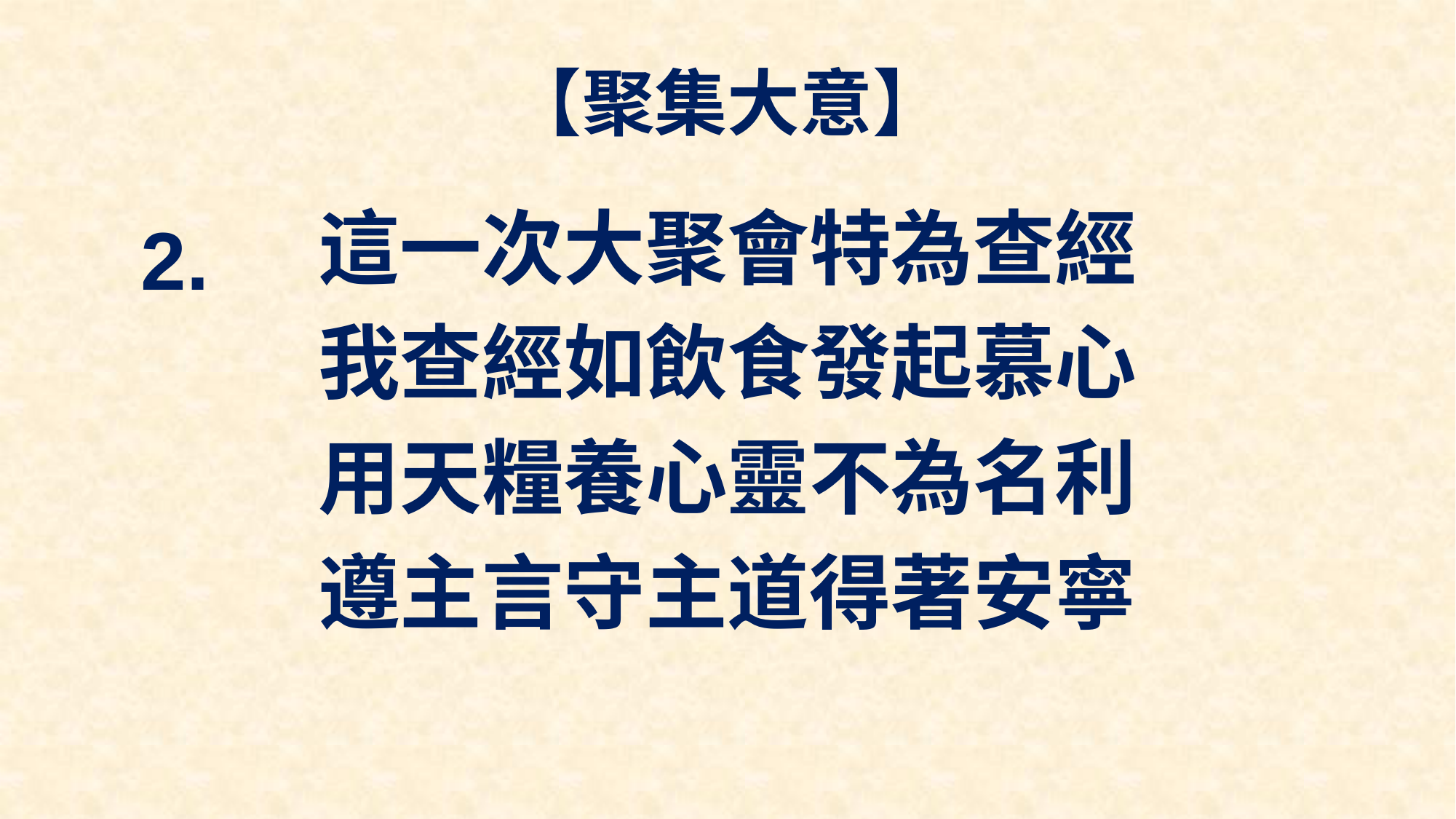

# 【聚集大意】
這一次大聚會特為查經
我查經如飲食發起慕心
用天糧養心靈不為名利
遵主言守主道得著安寧
2.